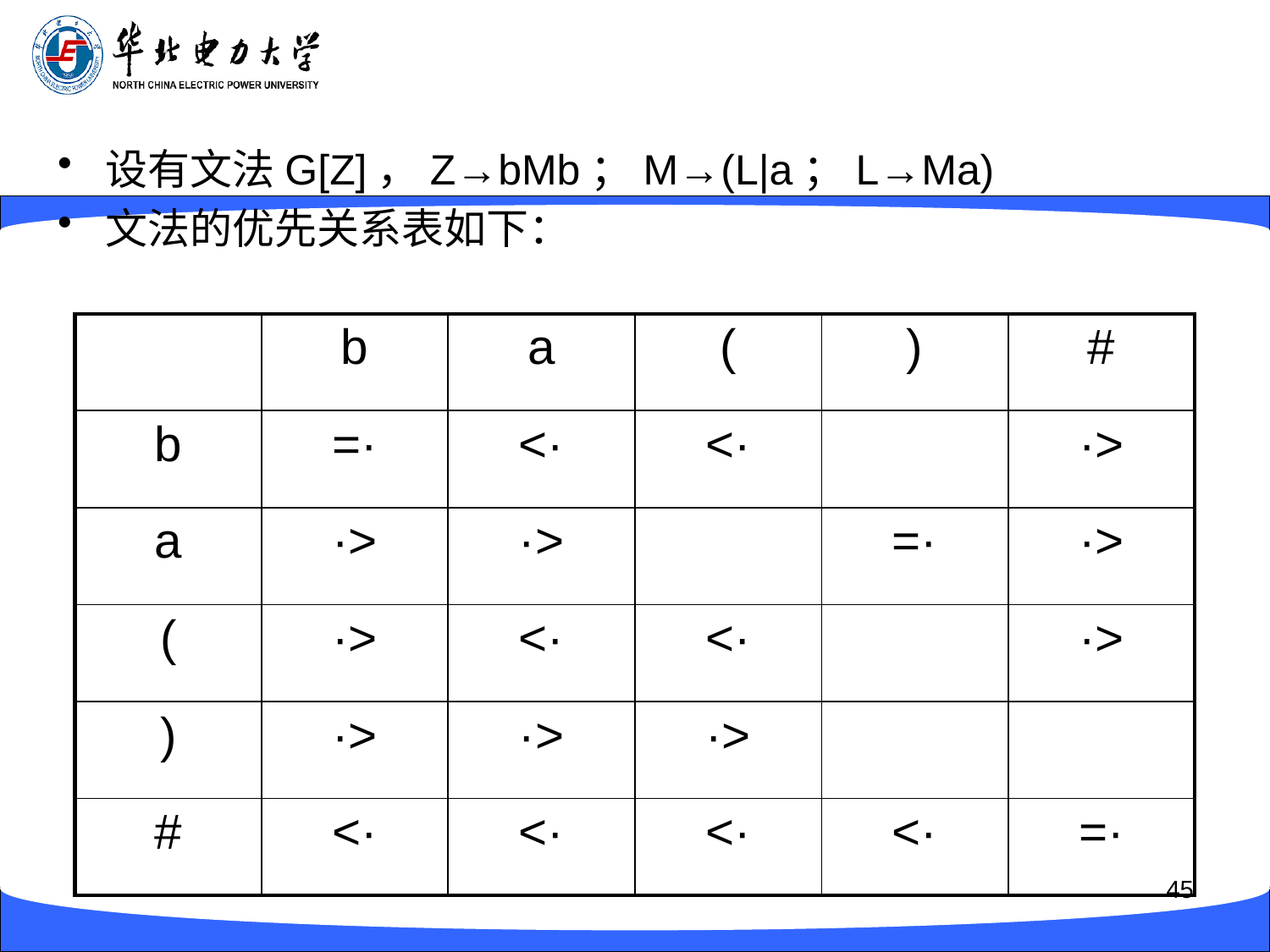

设有文法G[Z]，Z→bMb；M→(L|a；L→Ma)
文法的优先关系表如下：
|  | b | a | ( | ) | # |
| --- | --- | --- | --- | --- | --- |
| b | =· | <· | <· |  | ·> |
| a | ·> | ·> |  | =· | ·> |
| ( | ·> | <· | <· |  | ·> |
| ) | ·> | ·> | ·> |  |  |
| # | <· | <· | <· | <· | =· |
45